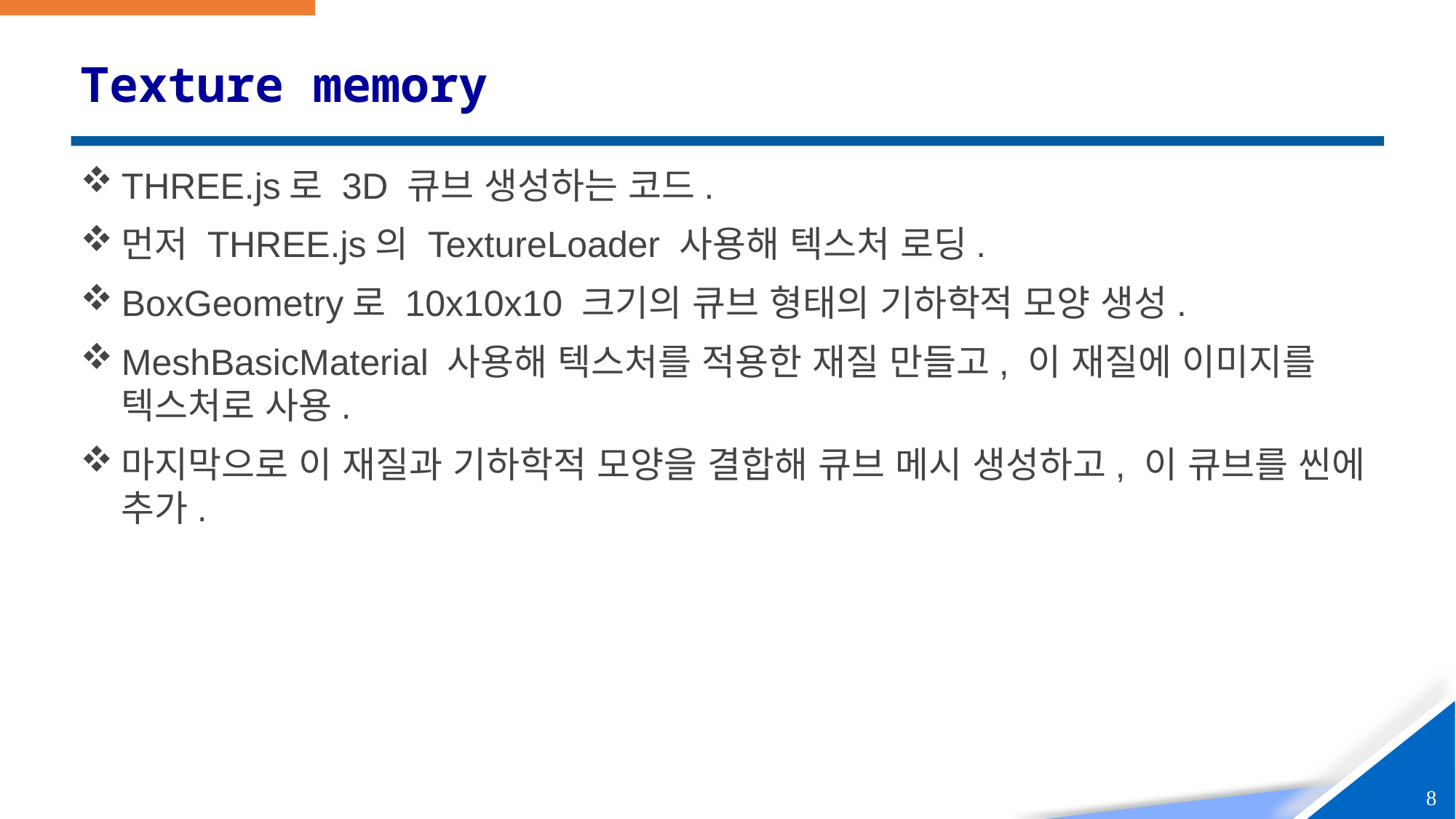

# Texture memory
THREE.js로 3D 큐브 생성하는 코드.
먼저 THREE.js의 TextureLoader 사용해 텍스처 로딩.
BoxGeometry로 10x10x10 크기의 큐브 형태의 기하학적 모양 생성.
MeshBasicMaterial 사용해 텍스처를 적용한 재질 만들고, 이 재질에 이미지를 텍스처로 사용.
마지막으로 이 재질과 기하학적 모양을 결합해 큐브 메시 생성하고, 이 큐브를 씬에 추가.

8